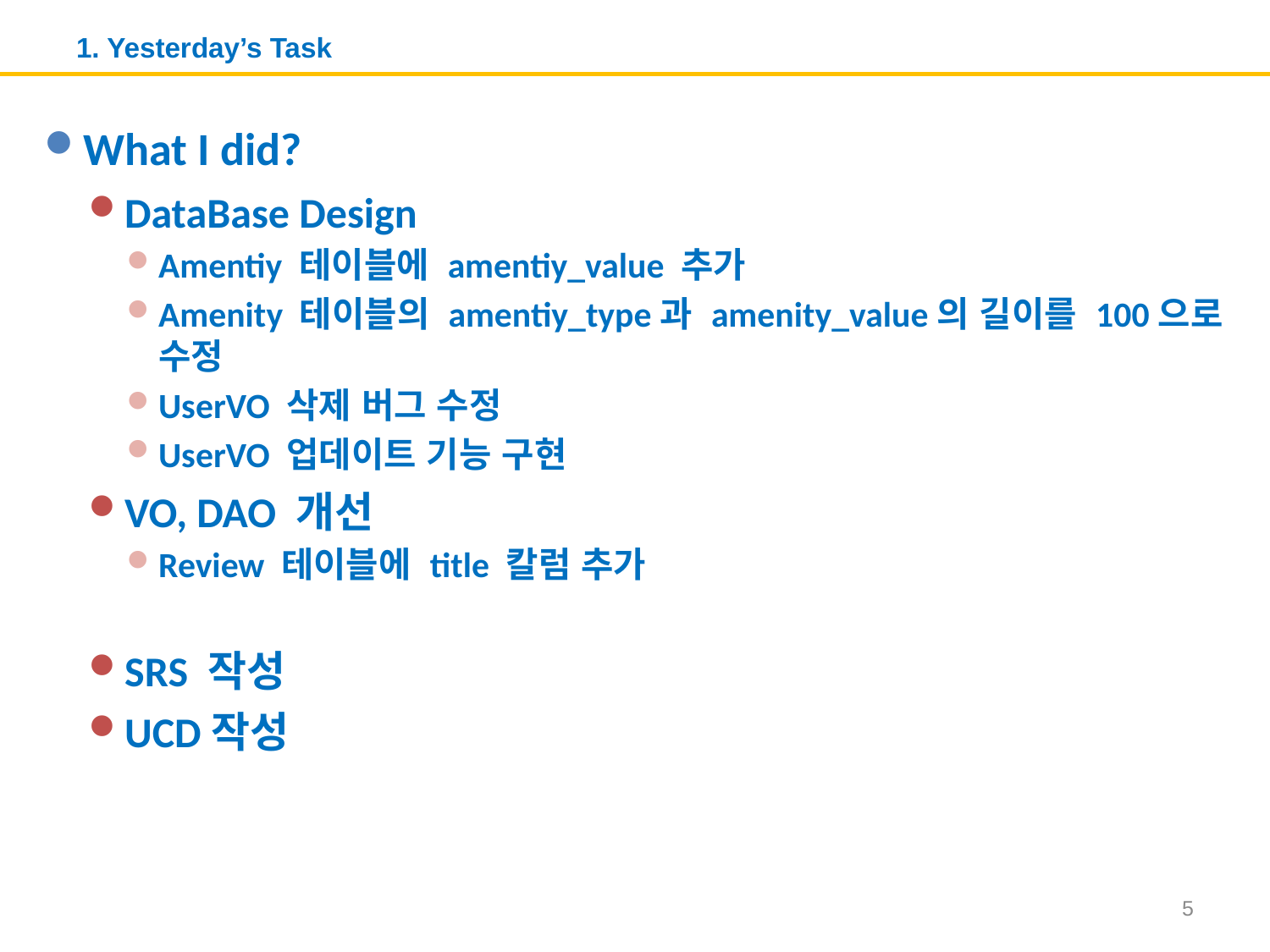

# 1. Yesterday’s Task
What I did?
DataBase Design
Amentiy 테이블에 amentiy_value 추가
Amenity 테이블의 amentiy_type과 amenity_value의 길이를 100으로 수정
UserVO 삭제 버그 수정
UserVO 업데이트 기능 구현
VO, DAO 개선
Review 테이블에 title 칼럼 추가

SRS 작성
UCD작성

5